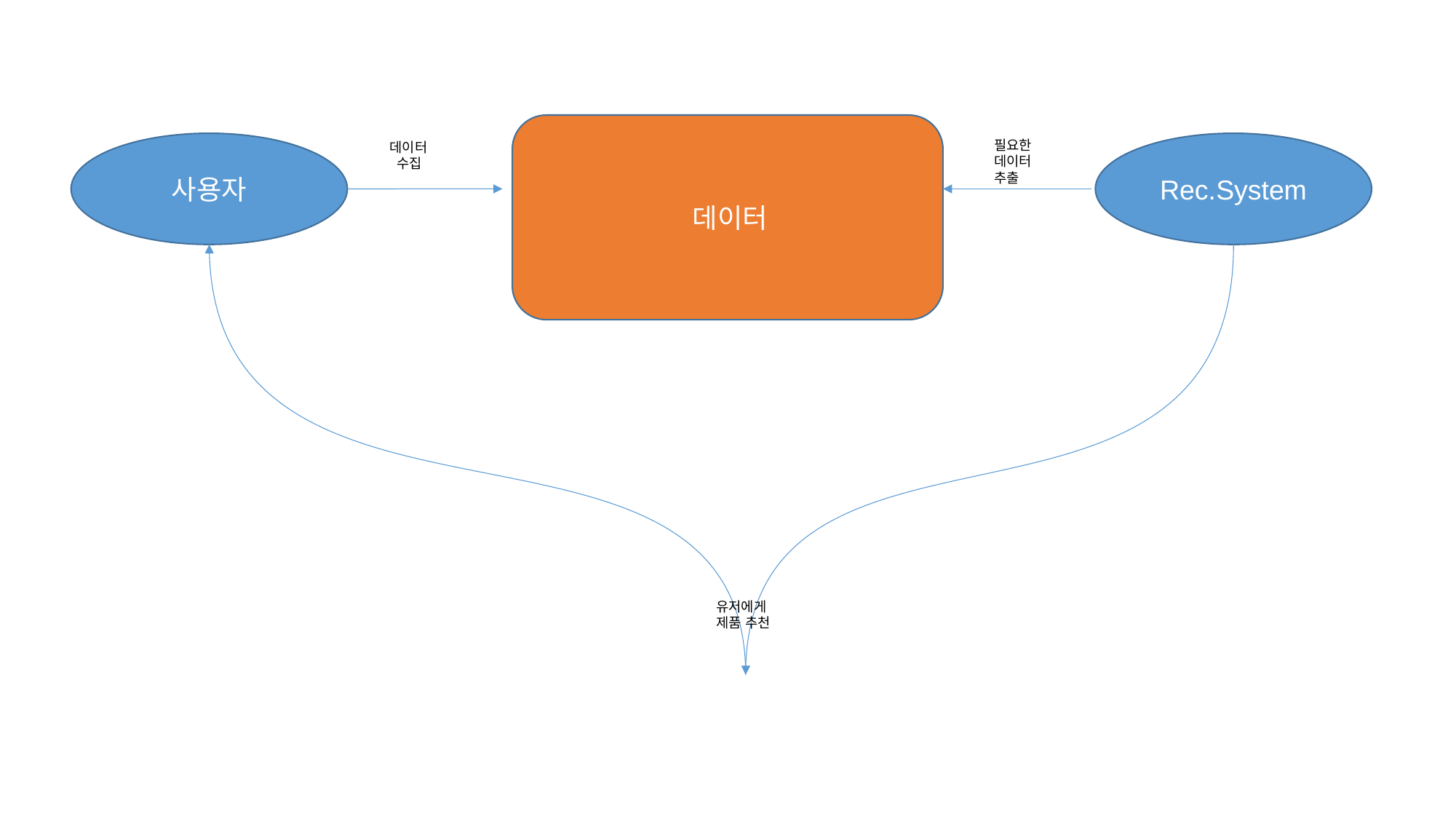

데이터

필요한
데이터
추출
사용자
데이터
 수집
Rec.System
유저에게
제품 추천